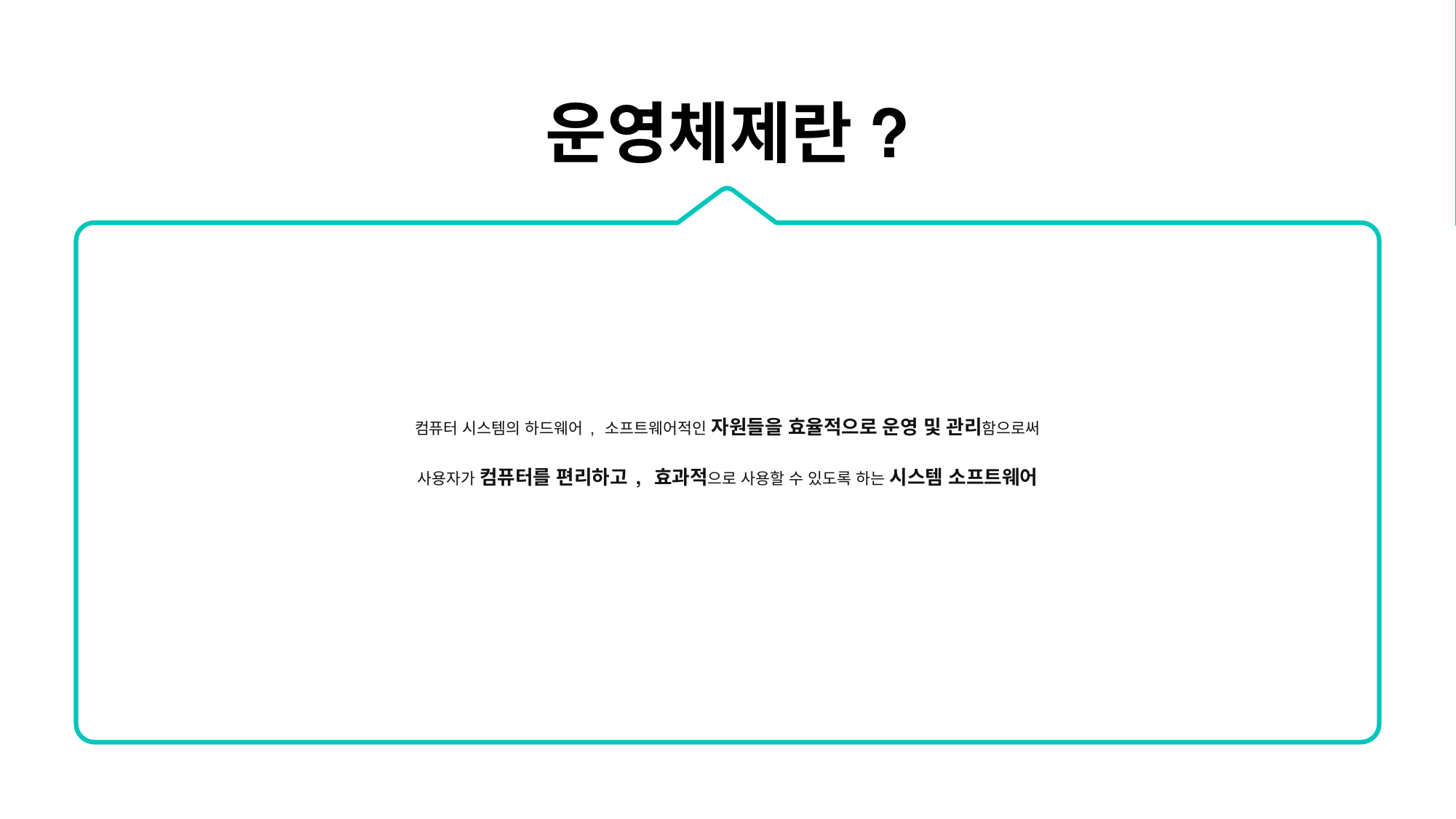

운영체제란?

컴퓨터 시스템의 하드웨어, 소프트웨어적인 자원들을 효율적으로 운영 및 관리함으로써
사용자가 컴퓨터를 편리하고, 효과적으로 사용할 수 있도록 하는 시스템 소프트웨어